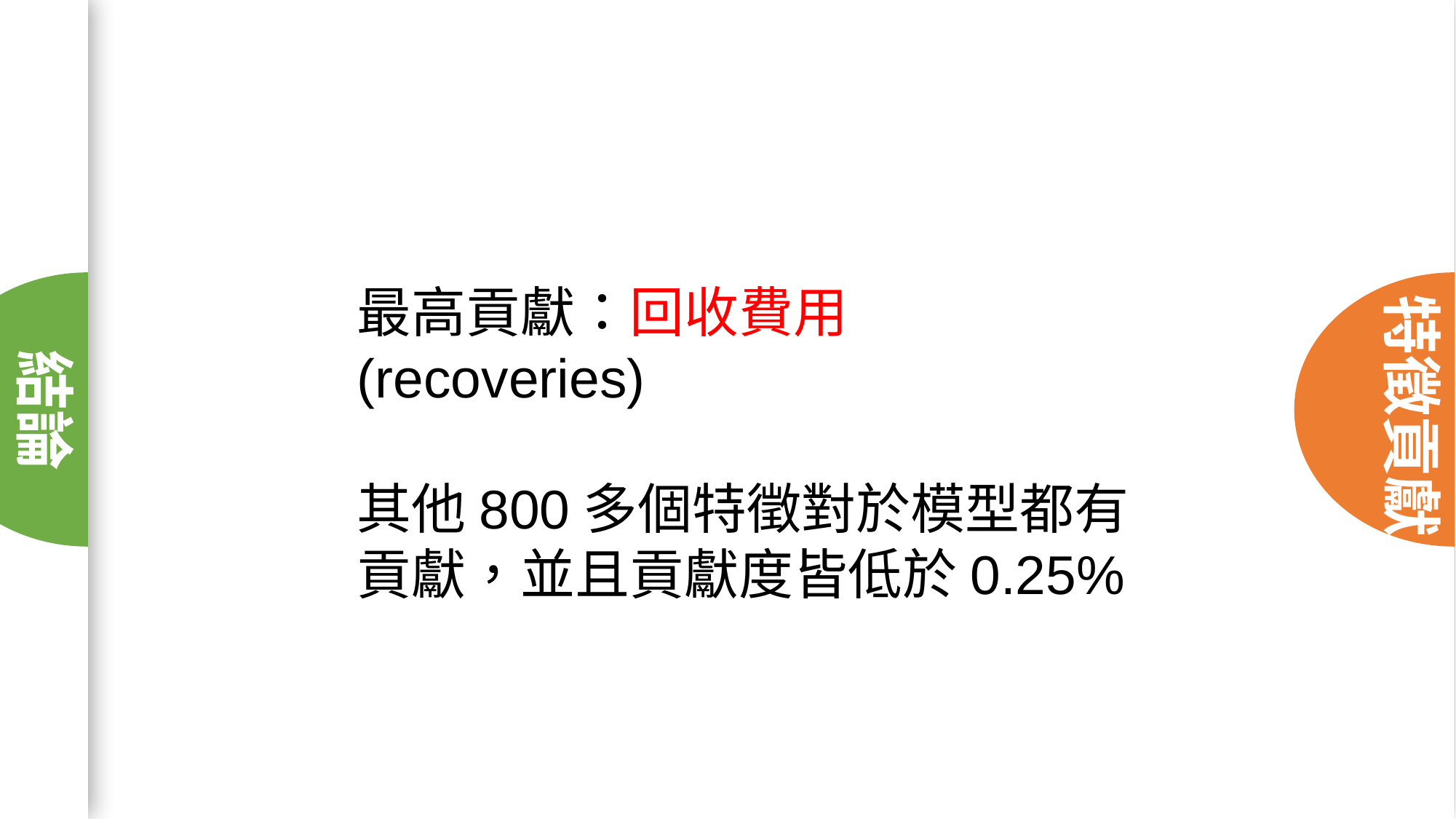

最高貢獻：回收費用(recoveries)

其他800多個特徵對於模型都有貢獻，並且貢獻度皆低於0.25%

特徵貢獻
特徵貢獻
結論